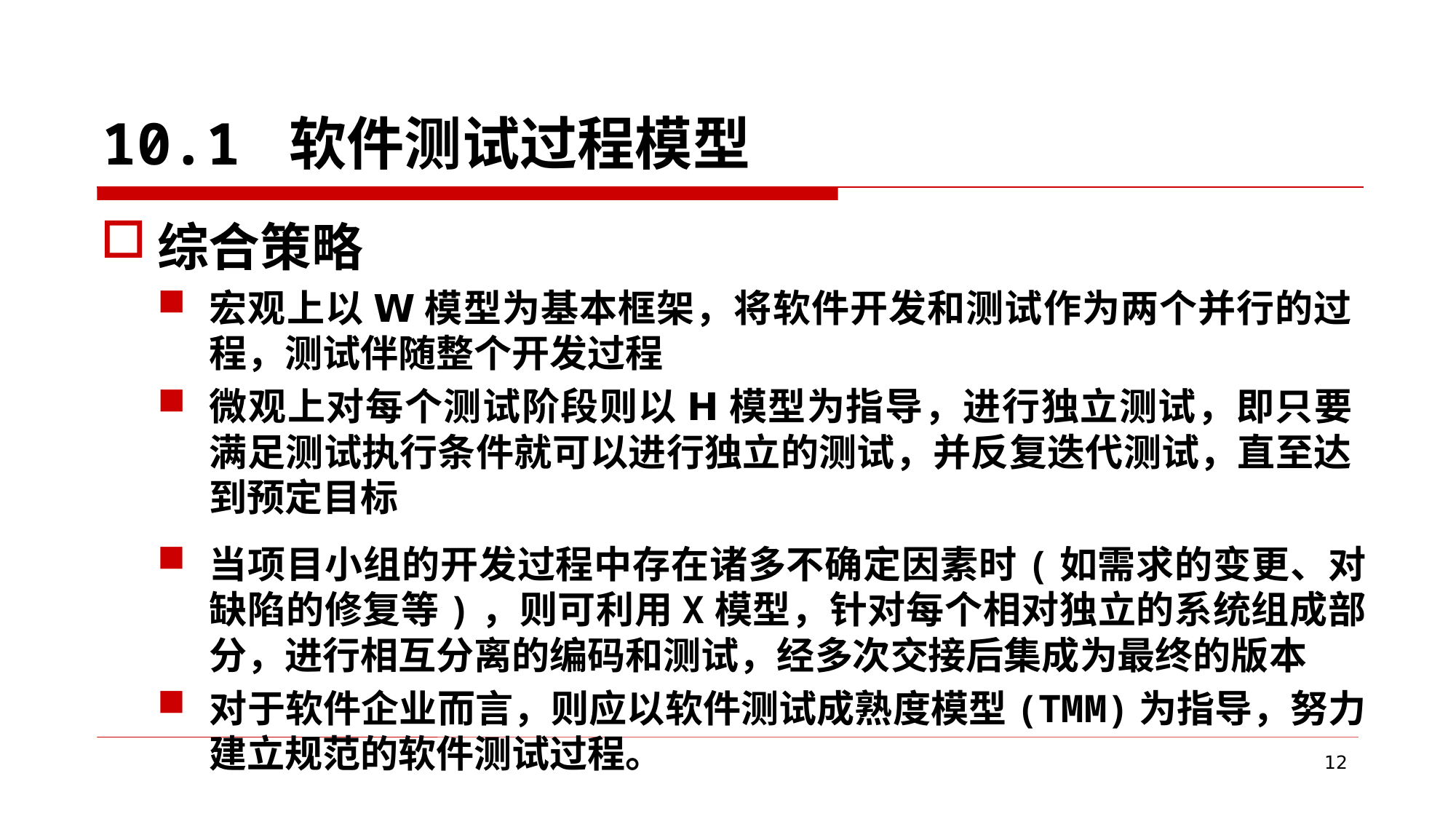

# 10.1 软件测试过程模型
综合策略
宏观上以W模型为基本框架，将软件开发和测试作为两个并行的过程，测试伴随整个开发过程
微观上对每个测试阶段则以H模型为指导，进行独立测试，即只要满足测试执行条件就可以进行独立的测试，并反复迭代测试，直至达到预定目标
当项目小组的开发过程中存在诸多不确定因素时(如需求的变更、对缺陷的修复等)，则可利用X模型，针对每个相对独立的系统组成部分，进行相互分离的编码和测试，经多次交接后集成为最终的版本
对于软件企业而言，则应以软件测试成熟度模型(TMM)为指导，努力建立规范的软件测试过程。
12